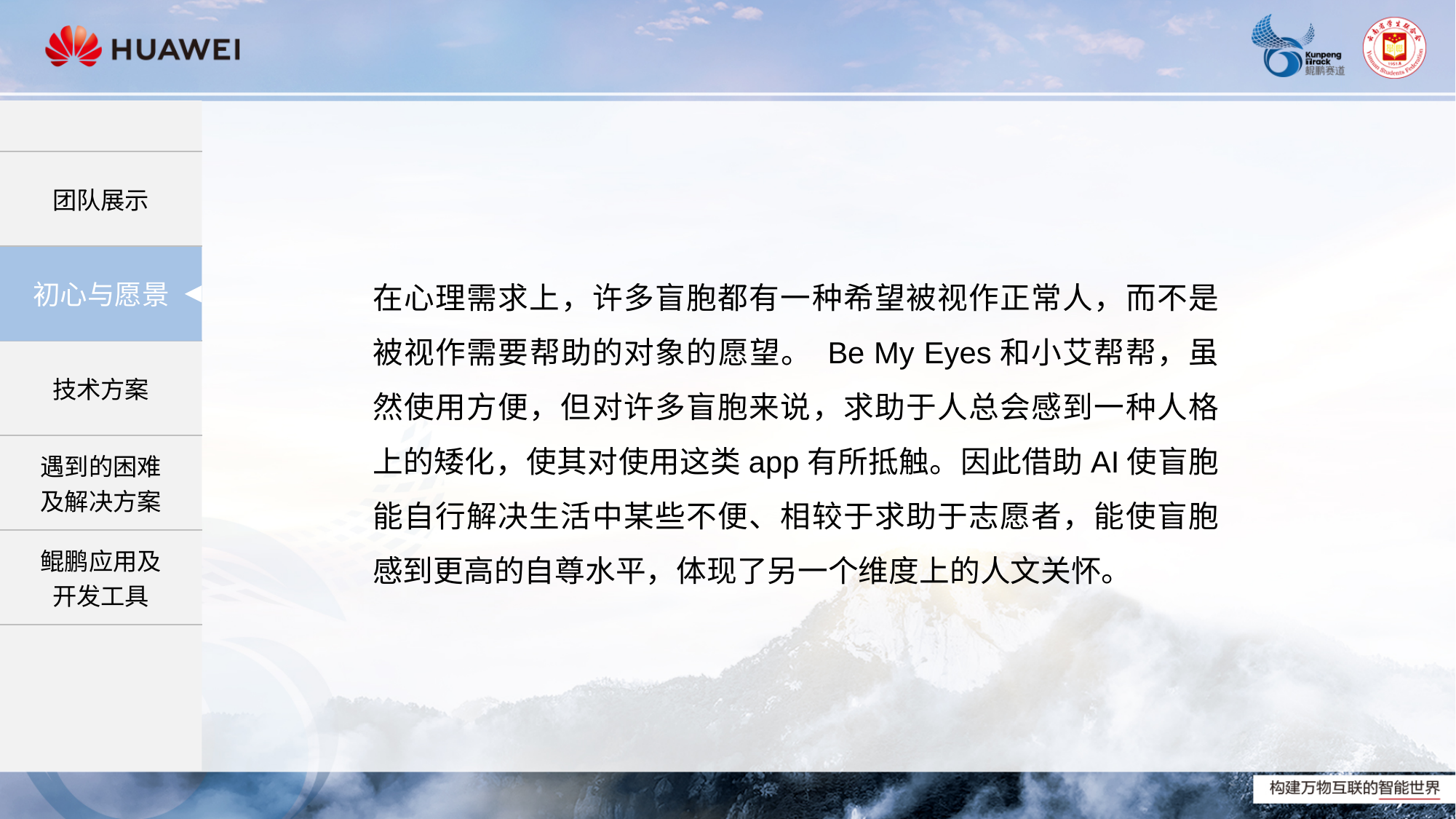

在心理需求上，许多盲胞都有一种希望被视作正常人，而不是被视作需要帮助的对象的愿望。 Be My Eyes和小艾帮帮，虽然使用方便，但对许多盲胞来说，求助于人总会感到一种人格上的矮化，使其对使用这类app有所抵触。因此借助AI使盲胞能自行解决生活中某些不便、相较于求助于志愿者，能使盲胞感到更高的自尊水平，体现了另一个维度上的人文关怀。